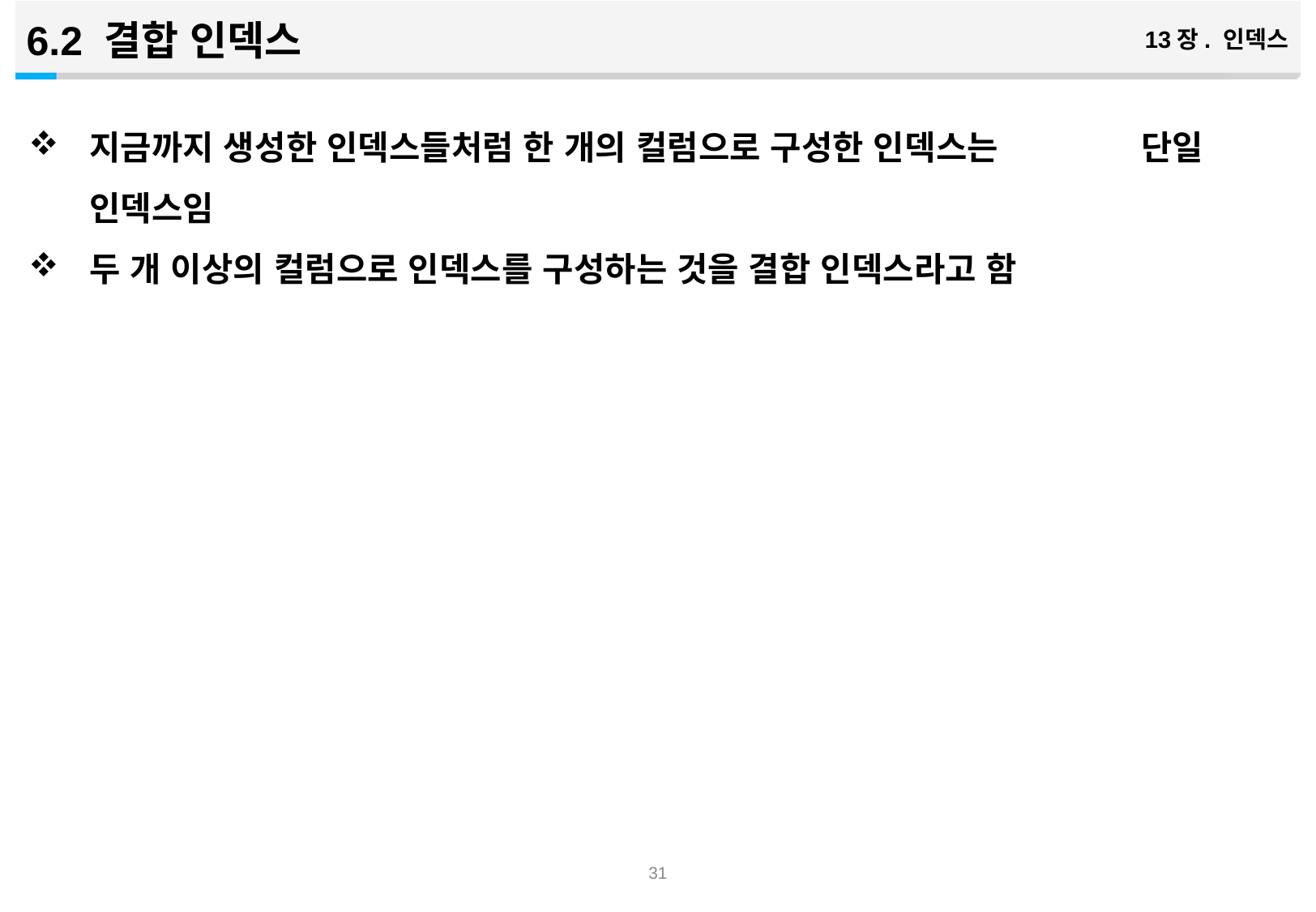

6.2 결합 인덱스
13장. 인덱스
지금까지 생성한 인덱스들처럼 한 개의 컬럼으로 구성한 인덱스는               단일 인덱스임
두 개 이상의 컬럼으로 인덱스를 구성하는 것을 결합 인덱스라고 함
31